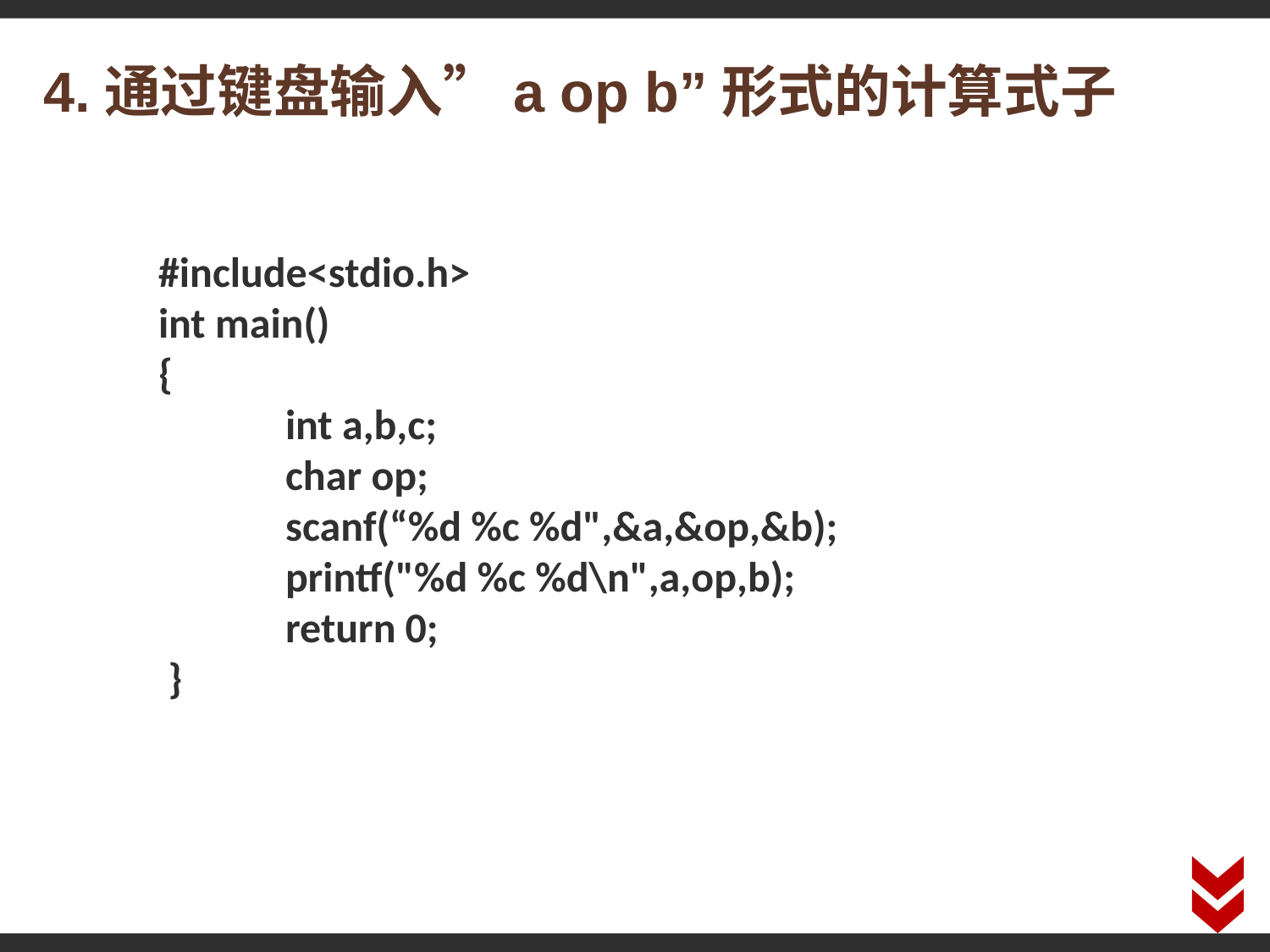

# 4.通过键盘输入”a op b”形式的计算式子
#include<stdio.h>
int main()
{
	int a,b,c;
	char op;
	scanf(“%d %c %d",&a,&op,&b);
	printf("%d %c %d\n",a,op,b);
	return 0;
 }